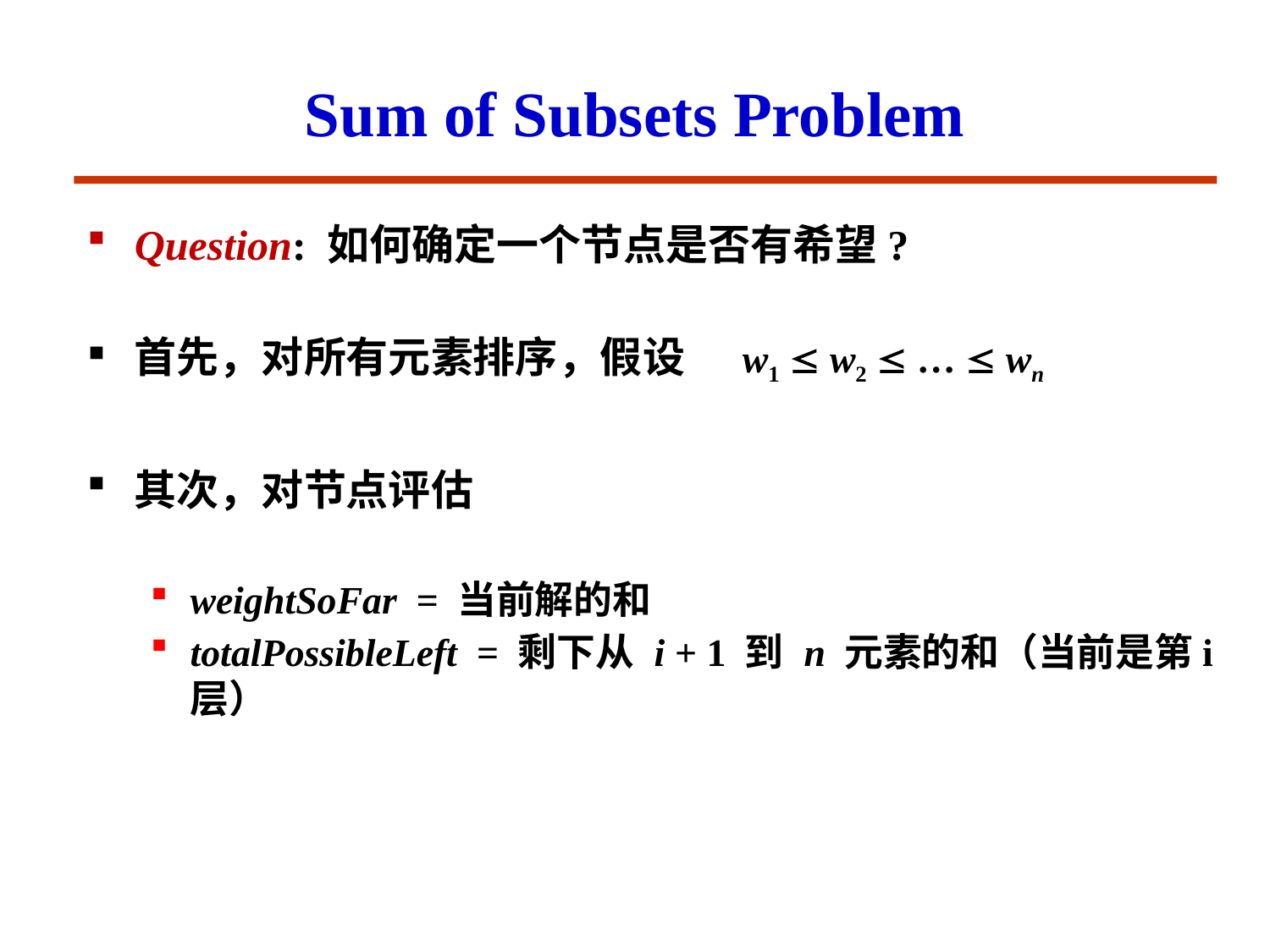

# Sum of Subsets Problem
Question: 如何确定一个节点是否有希望?

首先，对所有元素排序，假设    w1 ≤ w2 ≤ … ≤ wn

其次，对节点评估

weightSoFar  = 当前解的和
totalPossibleLeft  = 剩下从 i + 1 到 n 元素的和（当前是第i层）